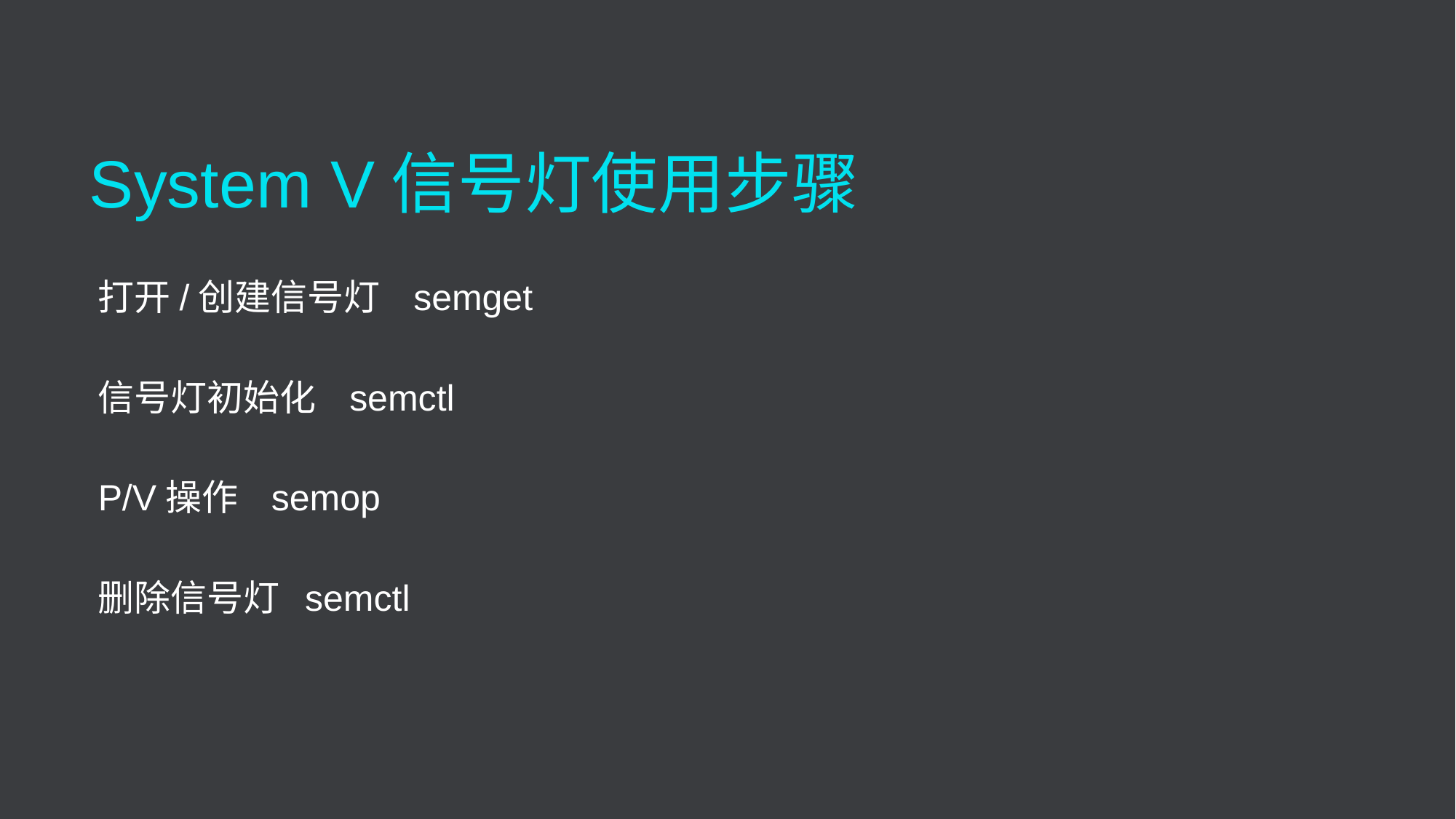

System V信号灯使用步骤
打开/创建信号灯   semget

信号灯初始化   semctl

P/V操作   semop

删除信号灯  semctl